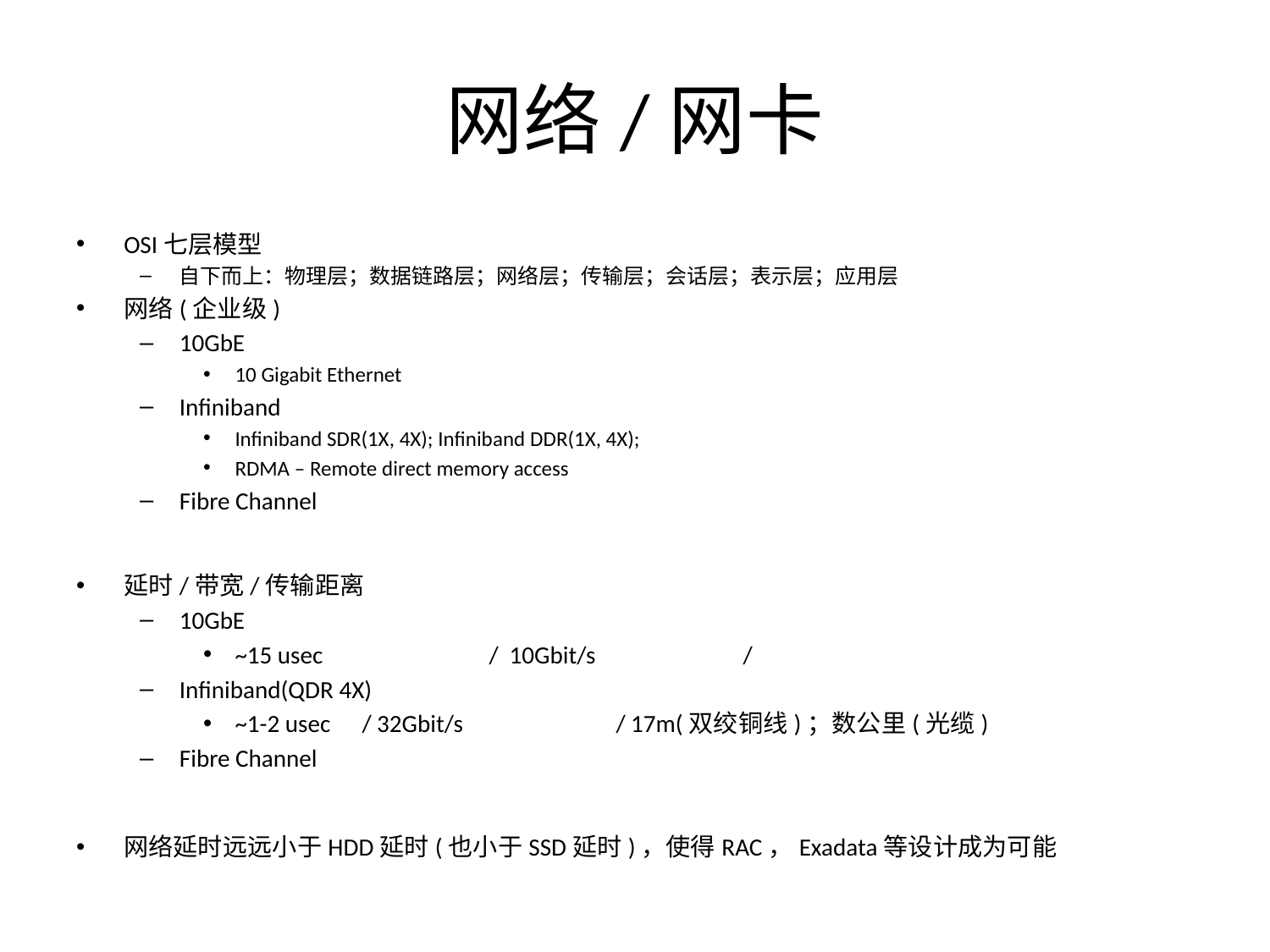

# 网络/网卡
OSI七层模型
自下而上：物理层；数据链路层；网络层；传输层；会话层；表示层；应用层
网络(企业级)
10GbE
10 Gigabit Ethernet
Infiniband
Infiniband SDR(1X, 4X); Infiniband DDR(1X, 4X);
RDMA – Remote direct memory access
Fibre Channel

延时/带宽/传输距离
10GbE
~15 usec		/  10Gbit/s		/
Infiniband(QDR 4X)
~1-2 usec 	/ 32Gbit/s		/ 17m(双绞铜线)；数公里(光缆)
Fibre Channel

网络延时远远小于HDD延时(也小于SSD延时)，使得RAC，Exadata等设计成为可能